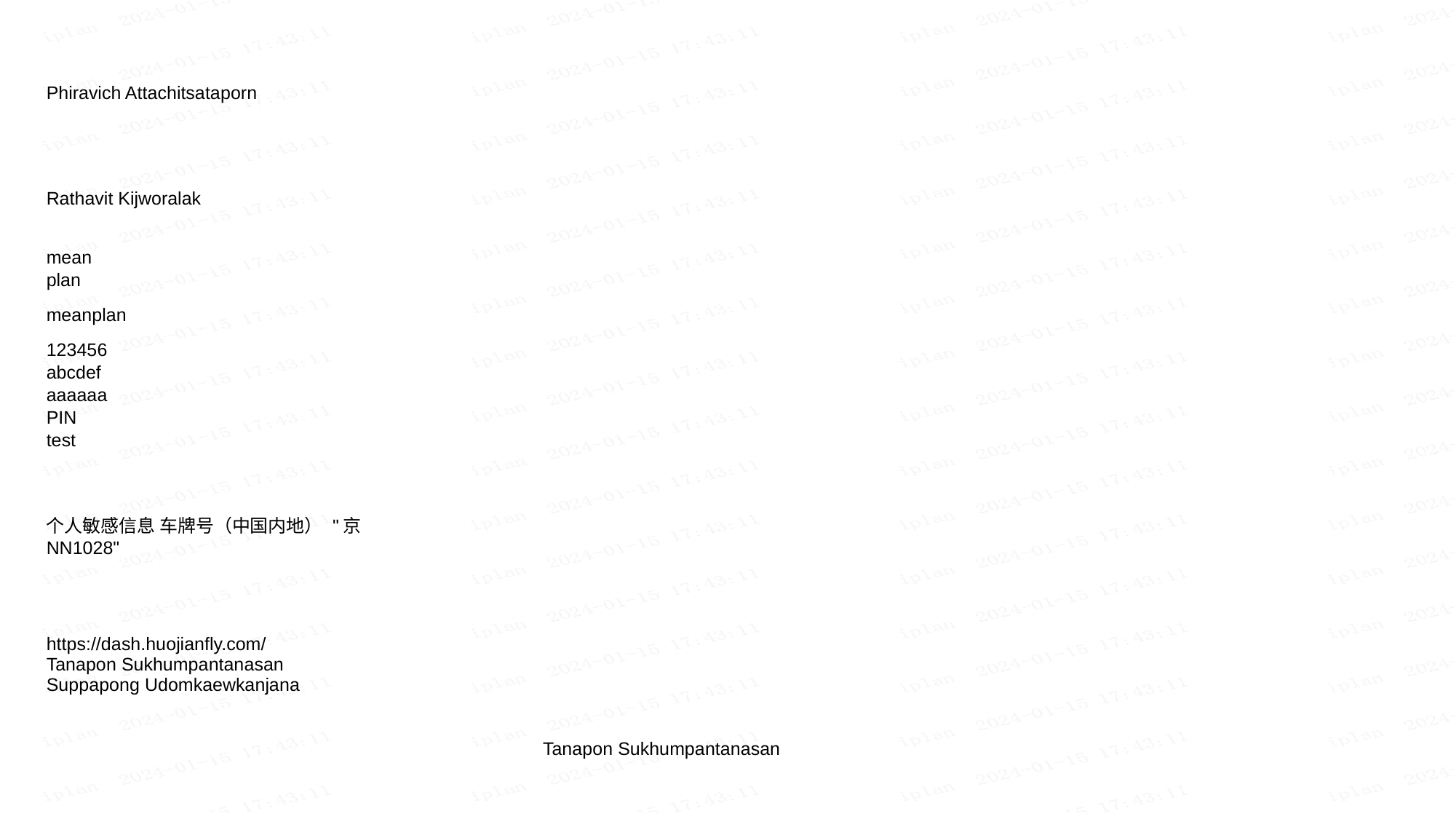

| Phiravich Attachitsataporn |
| --- |
| Rathavit Kijworalak |
| mean |
| plan |
| meanplan |
| 123456 |
| abcdef |
| aaaaaa |
| PIN |
| test |
| 个人敏感信息 车牌号（中国内地） "京NN1028" |
| https://dash.huojianfly.com/ Tanapon Sukhumpantanasan Suppapong Udomkaewkanjana |
#

Tanapon Sukhumpantanasan